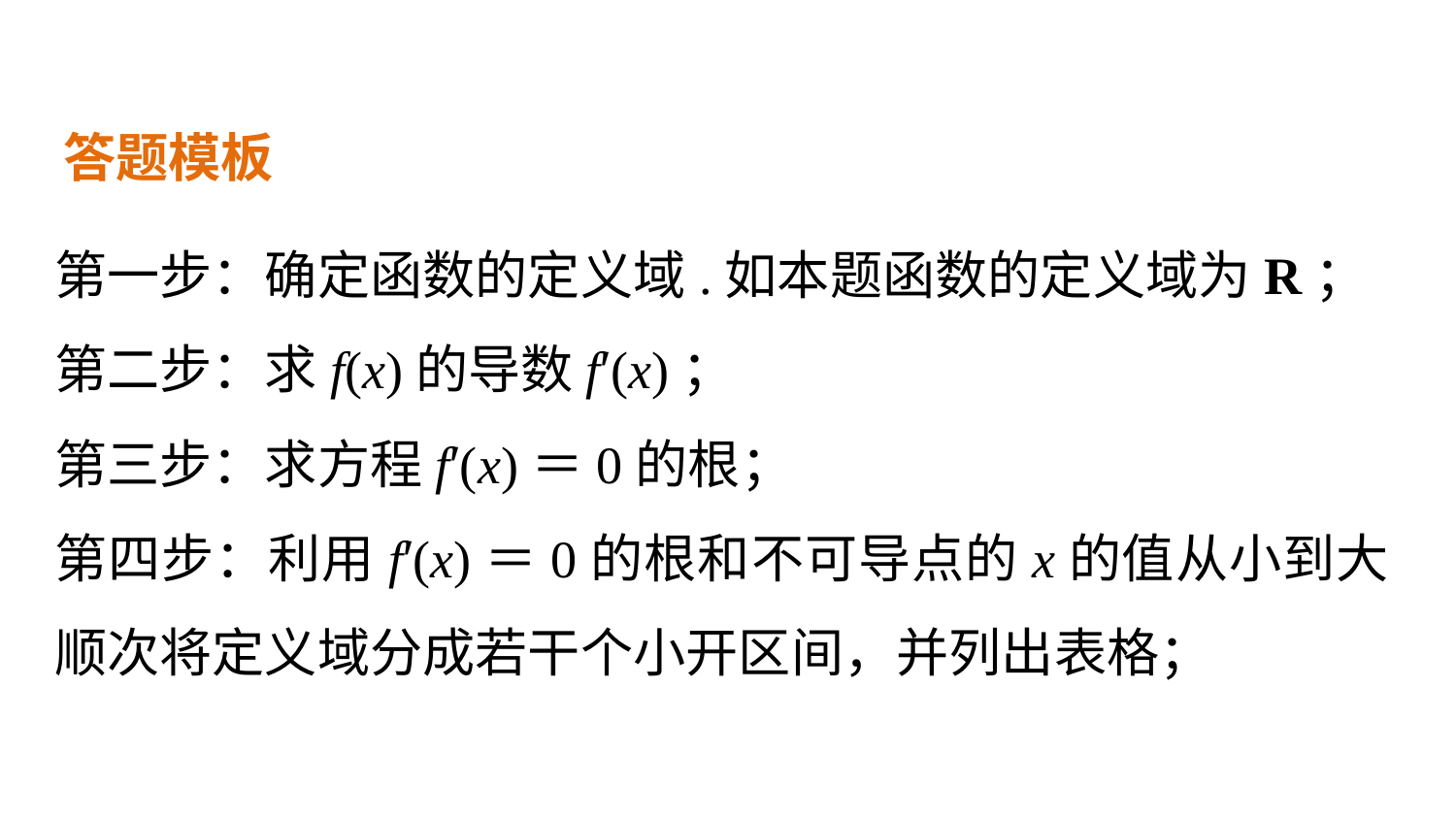

答题模板
第一步：确定函数的定义域.如本题函数的定义域为R；
第二步：求f(x)的导数f′(x)；
第三步：求方程f′(x)＝0的根；
第四步：利用f′(x)＝0的根和不可导点的x的值从小到大顺次将定义域分成若干个小开区间，并列出表格；